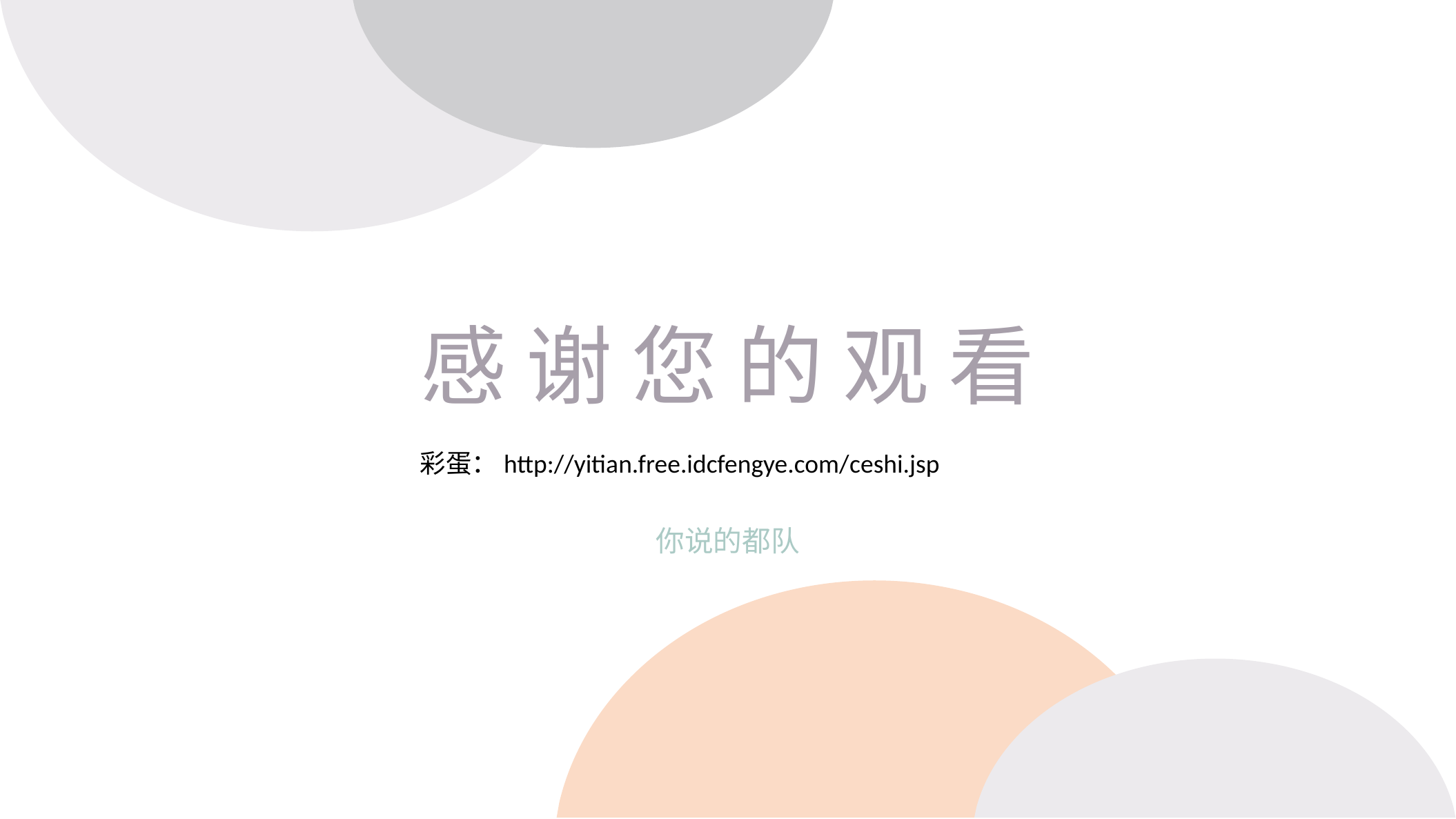

感 谢 您 的 观 看
彩蛋：http://yitian.free.idcfengye.com/ceshi.jsp

你说的都队